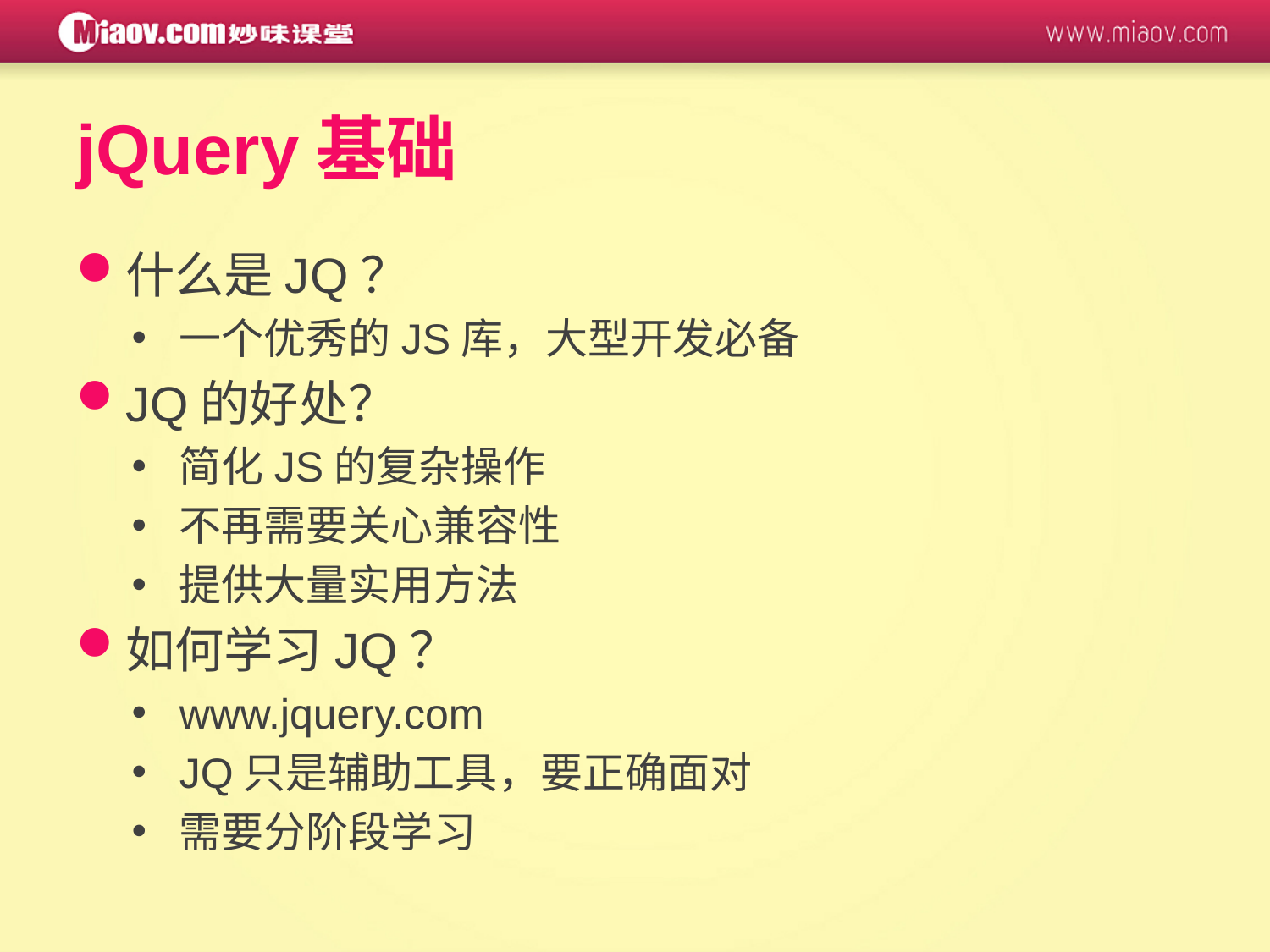

# jQuery基础
什么是JQ？
一个优秀的JS库，大型开发必备
JQ的好处？
简化JS的复杂操作
不再需要关心兼容性
提供大量实用方法
如何学习JQ？
www.jquery.com
JQ只是辅助工具，要正确面对
需要分阶段学习